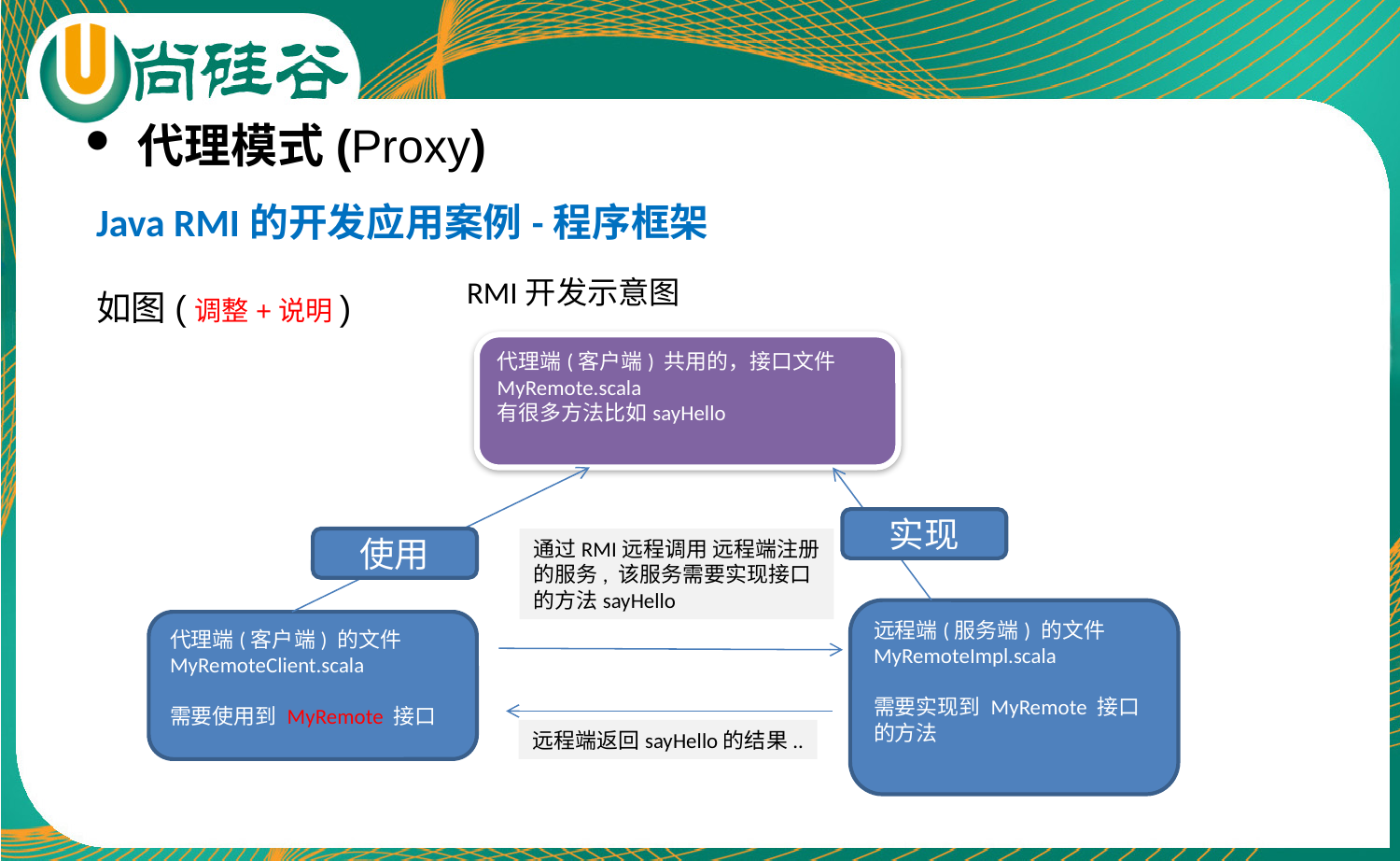

代理模式(Proxy)

Java RMI的开发应用案例-程序框架

如图(调整+说明)

RMI开发示意图
代理端(客户端) 共用的，接口文件
MyRemote.scala
有很多方法比如sayHello
实现
使用
通过RMI远程调用 远程端注册
的服务, 该服务需要实现接口
的方法sayHello
远程端(服务端) 的文件
MyRemoteImpl.scala

需要实现到 MyRemote 接口
的方法
代理端(客户端) 的文件
MyRemoteClient.scala

需要使用到 MyRemote 接口
远程端返回sayHello的结果..